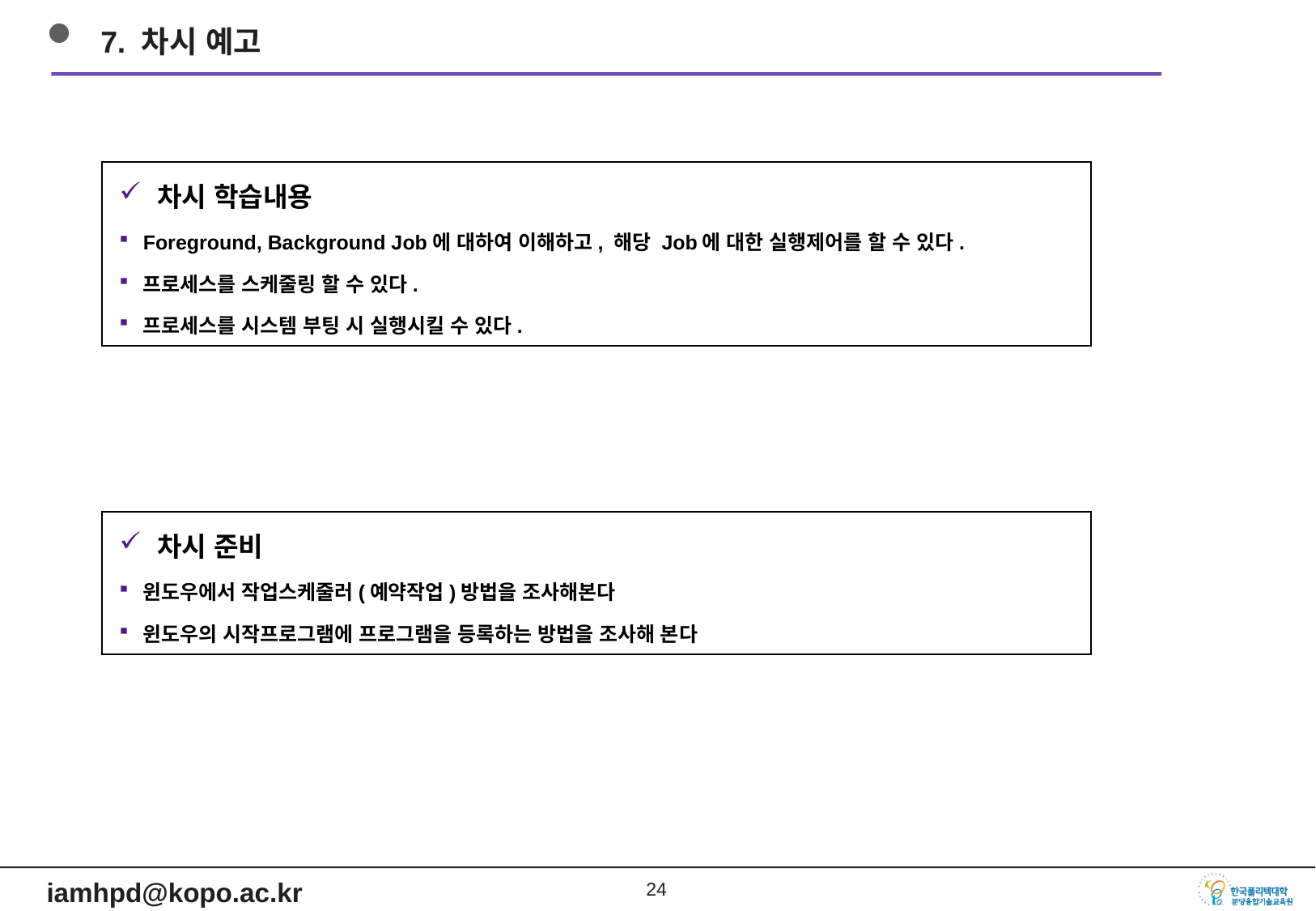

7. 차시 예고
차시 학습내용
Foreground, Background Job에 대하여 이해하고, 해당 Job에 대한 실행제어를 할 수 있다.
프로세스를 스케줄링 할 수 있다.
프로세스를 시스템 부팅 시 실행시킬 수 있다.
차시 준비
윈도우에서 작업스케줄러(예약작업)방법을 조사해본다
윈도우의 시작프로그램에 프로그램을 등록하는 방법을 조사해 본다
24